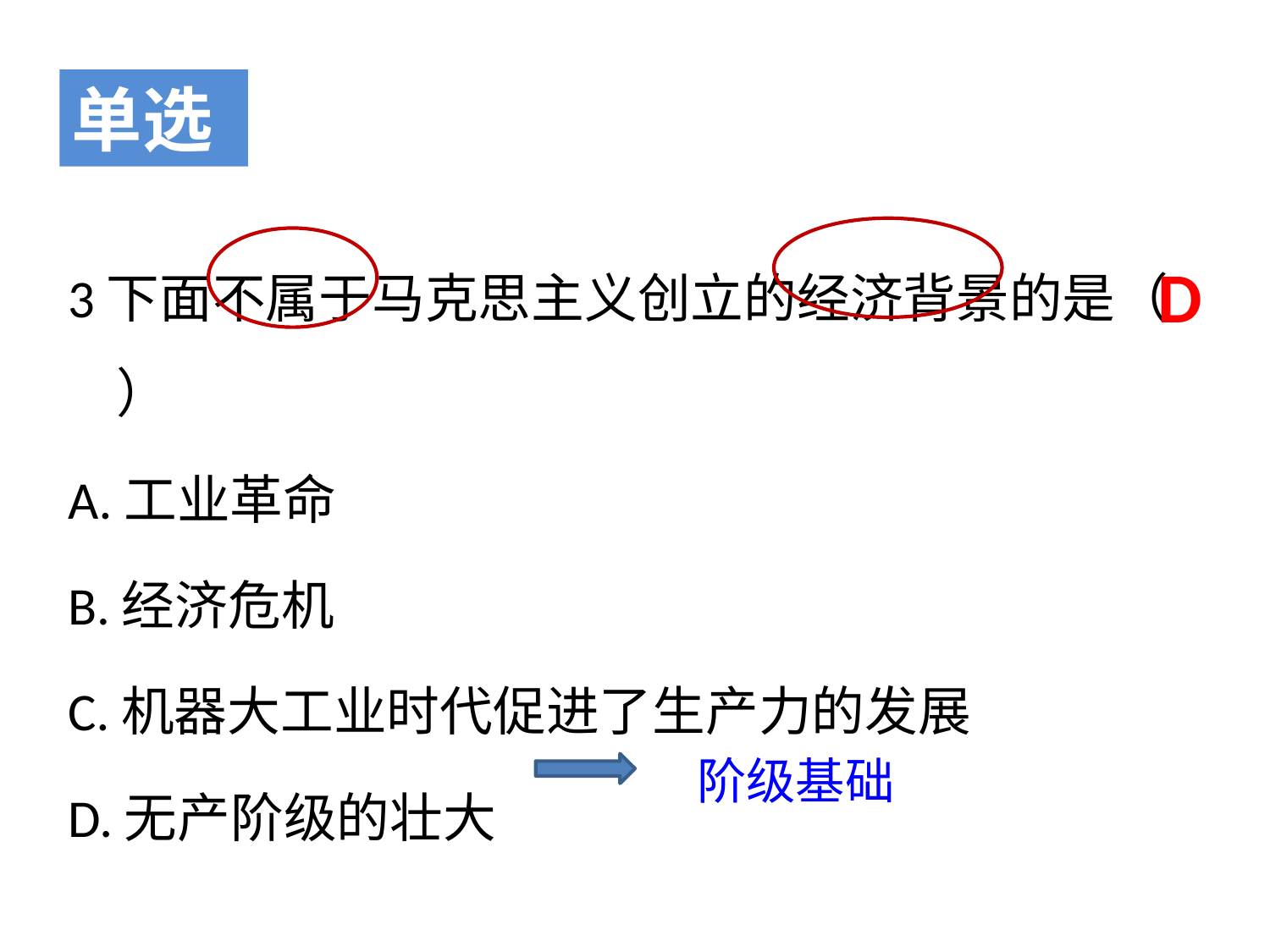

单选

阶级基础

3下面不属于马克思主义创立的经济背景的是（  ）
A.工业革命
B.经济危机
C.机器大工业时代促进了生产力的发展
D.无产阶级的壮大

D